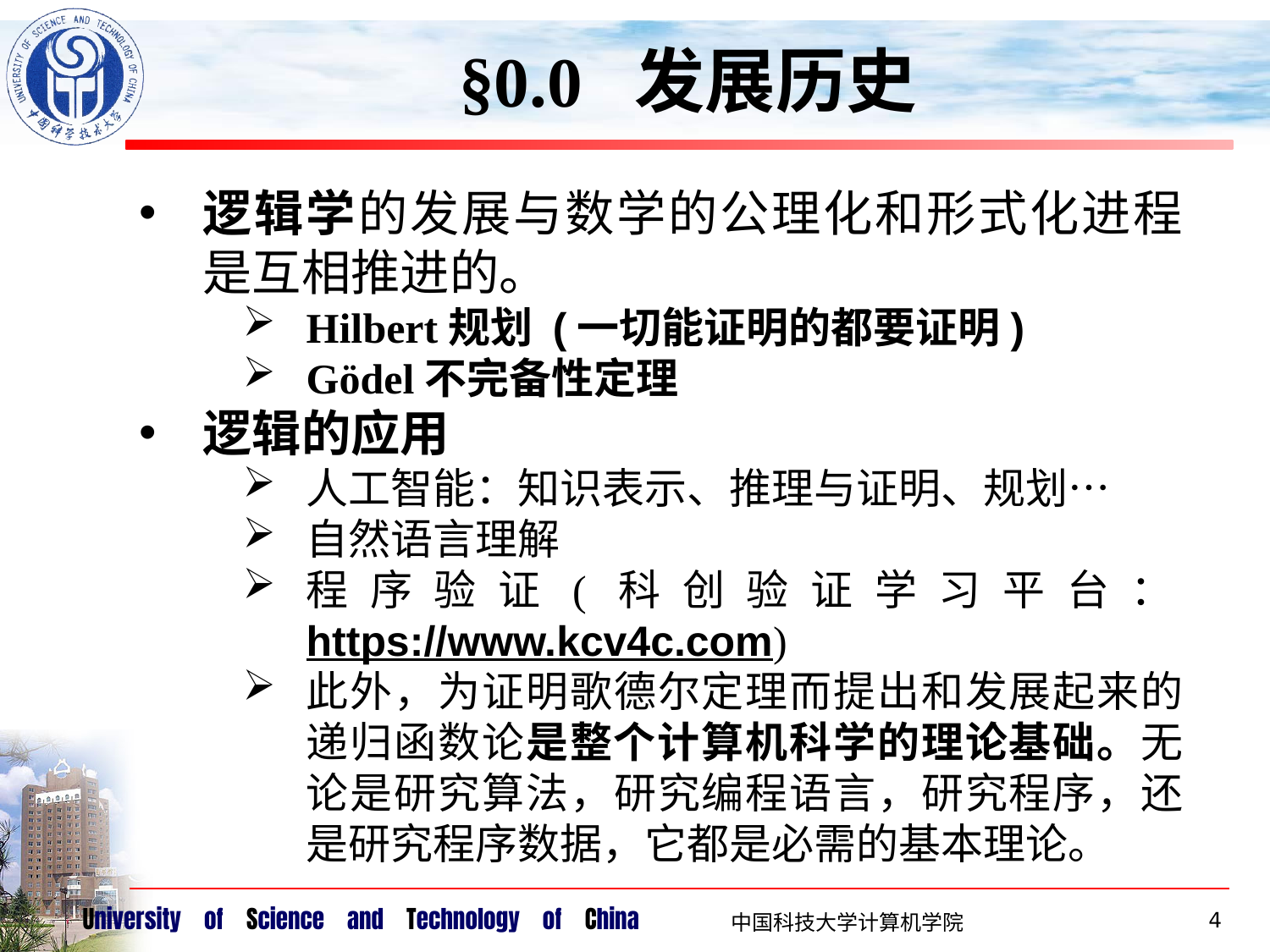

§0.0  发展历史
逻辑学的发展与数学的公理化和形式化进程是互相推进的。
Hilbert规划 (一切能证明的都要证明)
Gödel不完备性定理
逻辑的应用
人工智能：知识表示、推理与证明、规划…
自然语言理解
程序验证(科创验证学习平台：https://www.kcv4c.com)
此外，为证明歌德尔定理而提出和发展起来的递归函数论是整个计算机科学的理论基础。无论是研究算法，研究编程语言，研究程序，还是研究程序数据，它都是必需的基本理论。